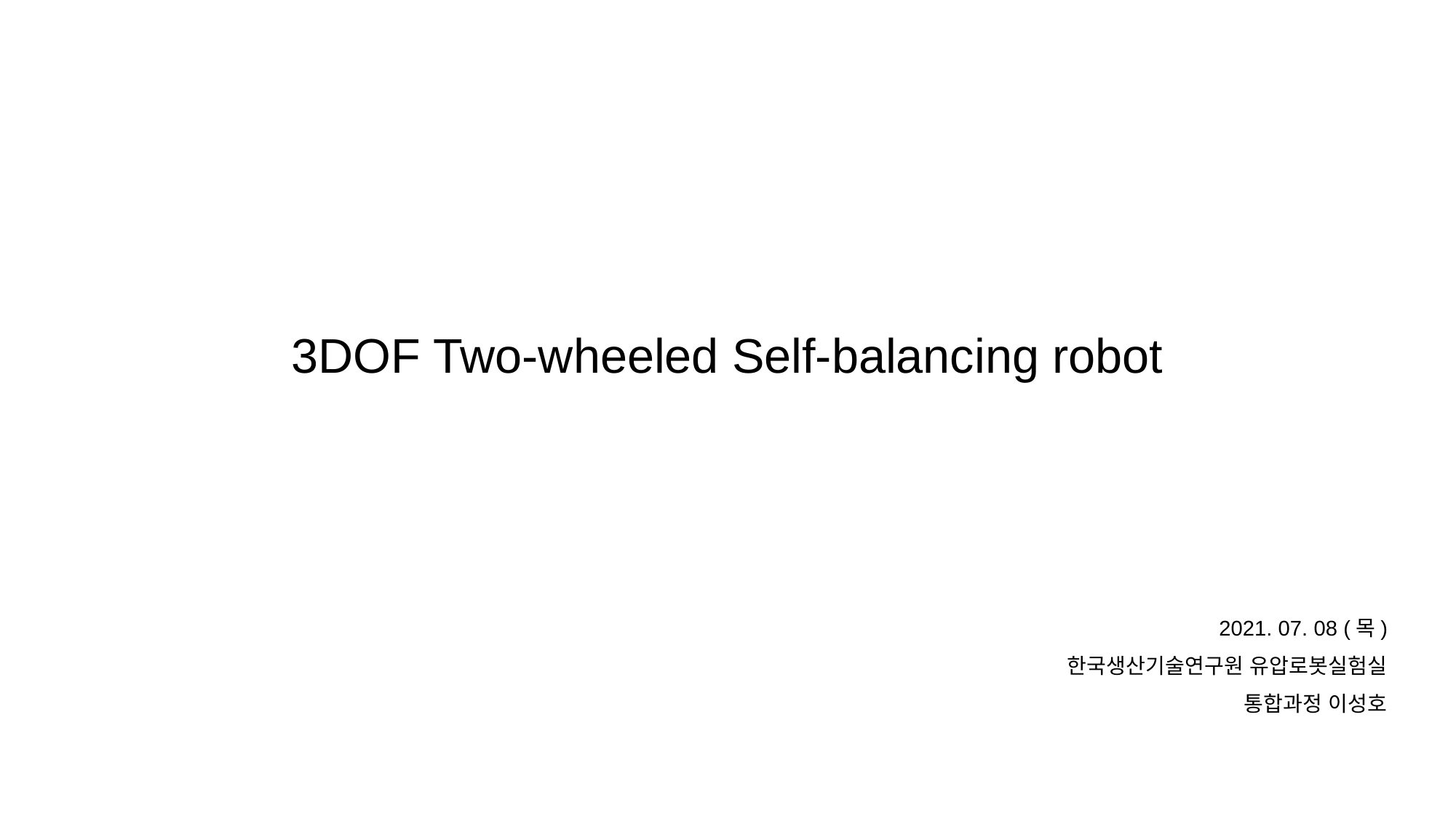

3DOF Two-wheeled Self-balancing robot
2021. 07. 08 (목)
한국생산기술연구원 유압로봇실험실
통합과정 이성호